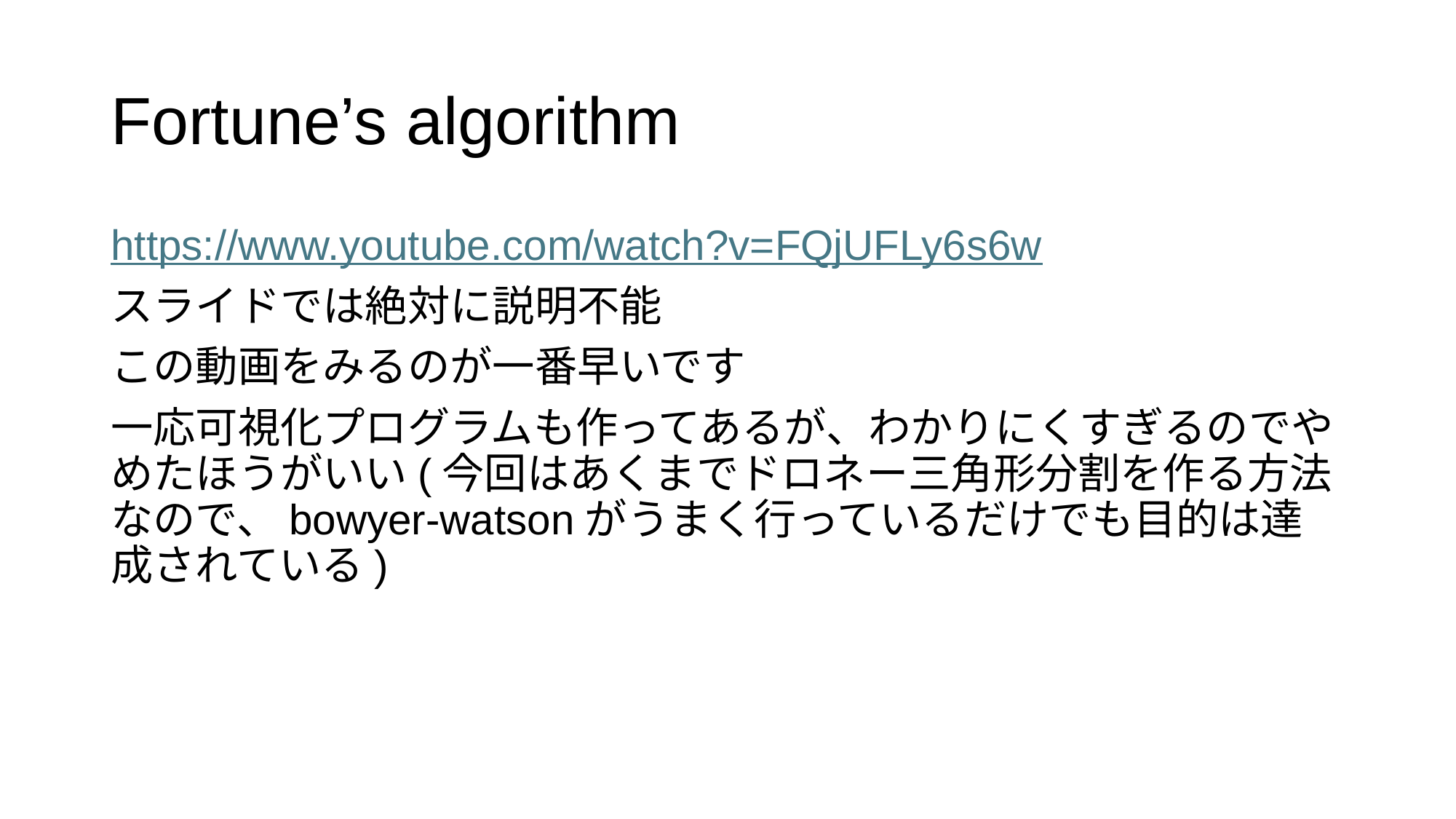

# Fortune’s algorithm
https://www.youtube.com/watch?v=FQjUFLy6s6w
スライドでは絶対に説明不能
この動画をみるのが一番早いです
一応可視化プログラムも作ってあるが、わかりにくすぎるのでやめたほうがいい(今回はあくまでドロネー三角形分割を作る方法なので、bowyer-watsonがうまく行っているだけでも目的は達成されている)